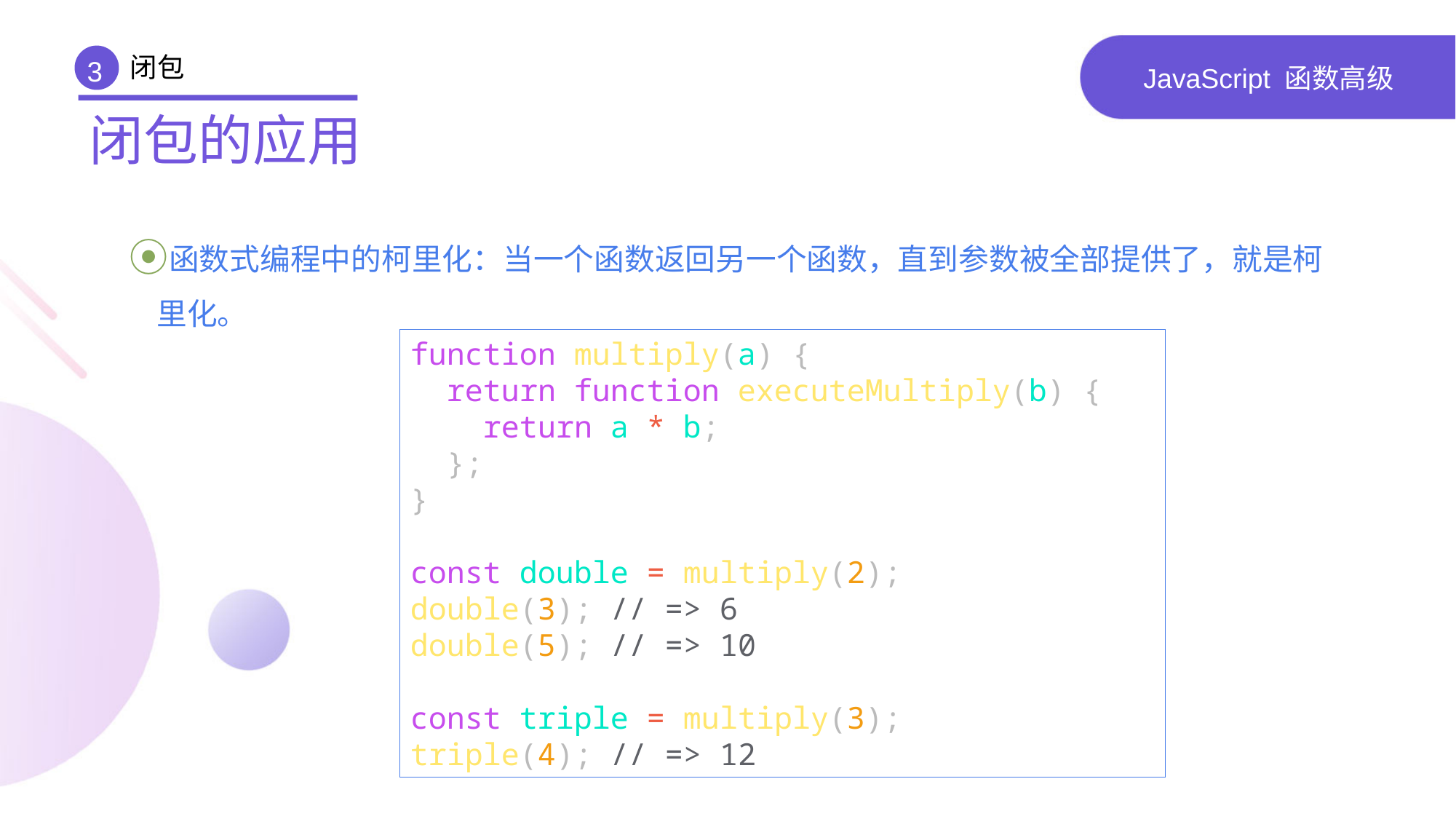

闭包
3
# JavaScript 函数高级
闭包的应用
函数式编程中的柯里化：当一个函数返回另一个函数，直到参数被全部提供了，就是柯里化。
function multiply(a) {
  return function executeMultiply(b) {
    return a * b;
  };
}
const double = multiply(2);
double(3); // => 6
double(5); // => 10
const triple = multiply(3);
triple(4); // => 12